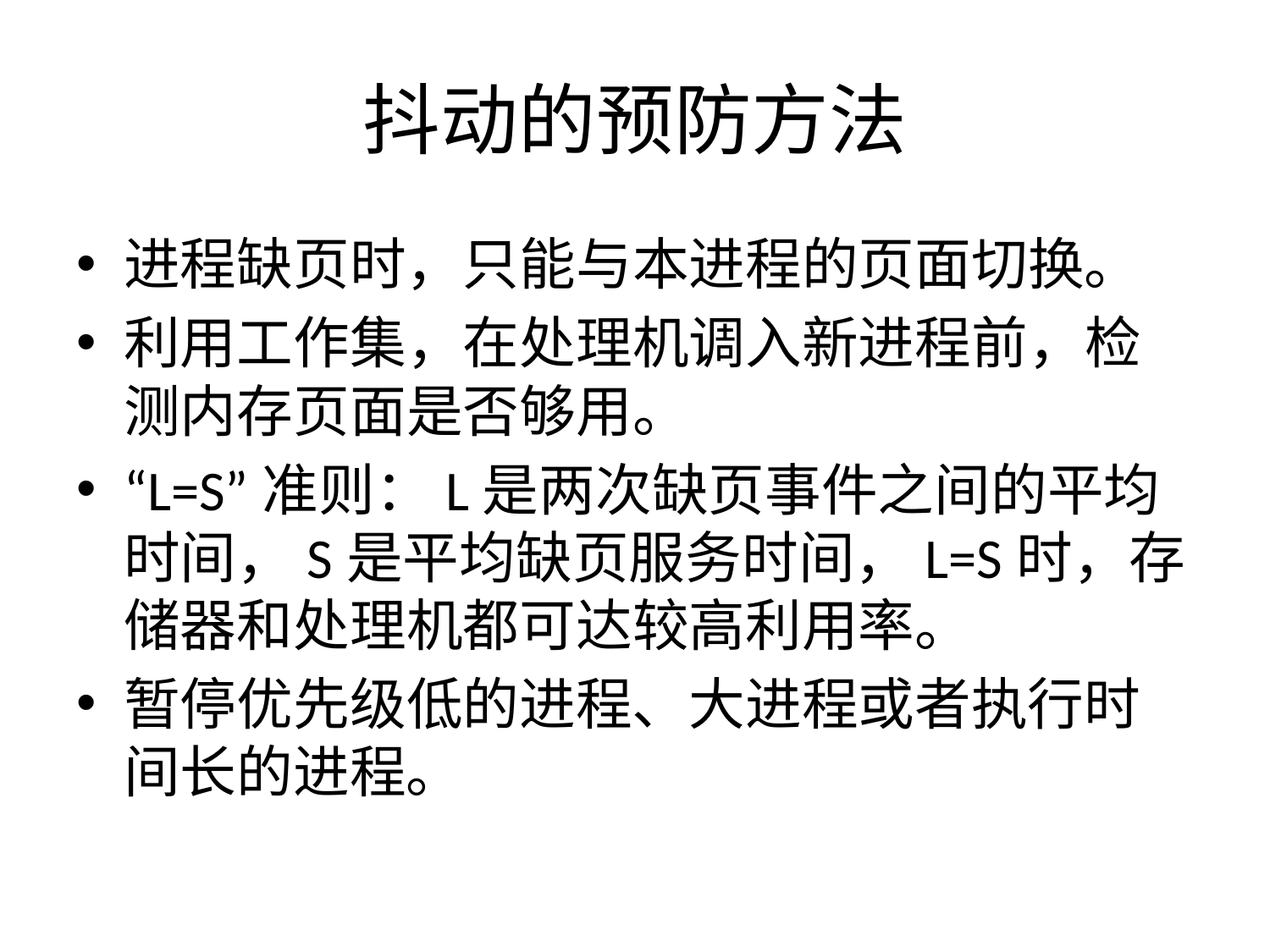

# 抖动的预防方法
进程缺页时，只能与本进程的页面切换。
利用工作集，在处理机调入新进程前，检测内存页面是否够用。
“L=S”准则：L是两次缺页事件之间的平均时间，S是平均缺页服务时间，L=S时，存储器和处理机都可达较高利用率。
暂停优先级低的进程、大进程或者执行时间长的进程。